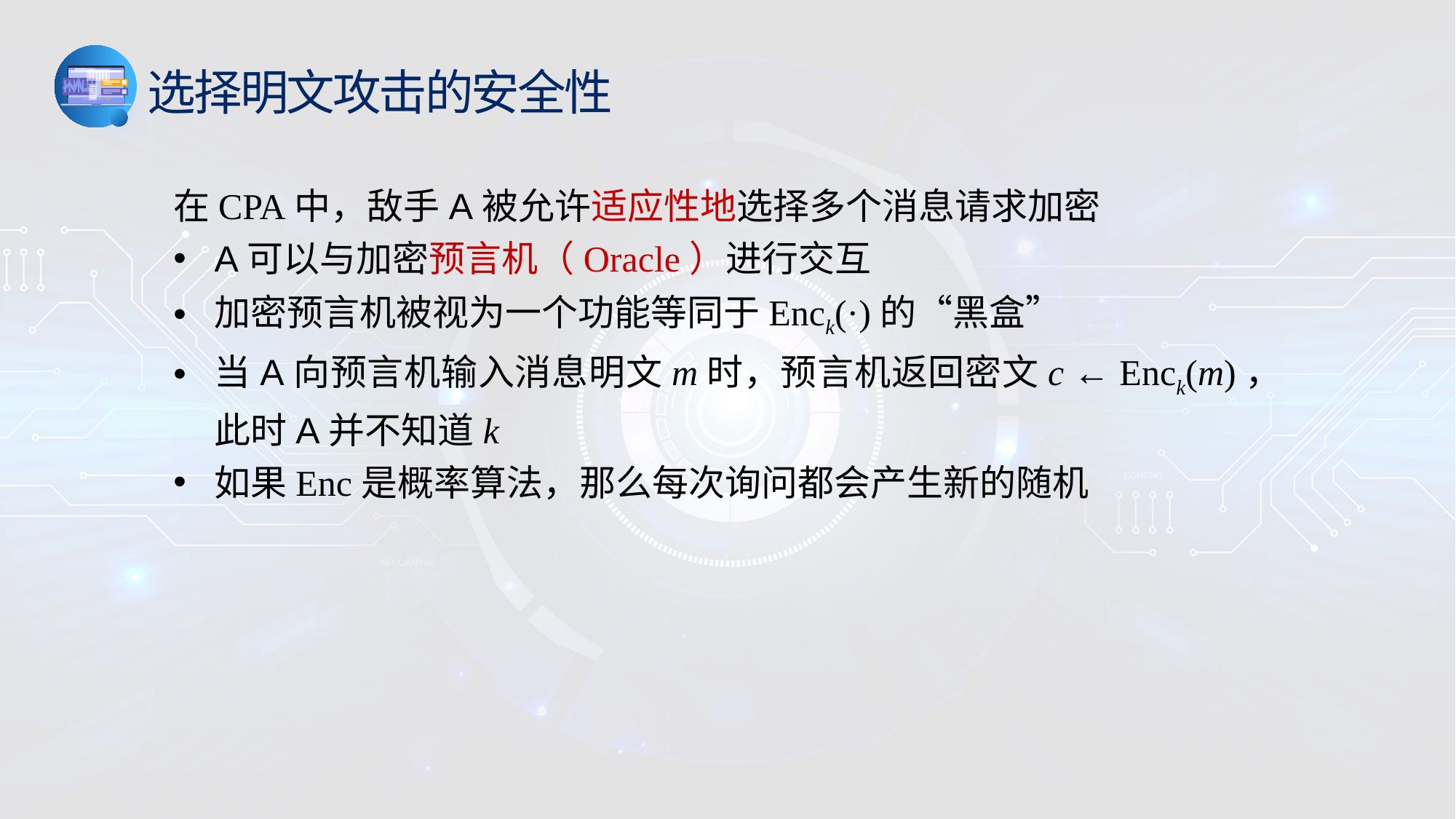

选择明文攻击的安全性

在CPA中，敌手A被允许适应性地选择多个消息请求加密
A可以与加密预言机（Oracle）进行交互
加密预言机被视为一个功能等同于Enck(·)的“黑盒”
当A向预言机输入消息明文m时，预言机返回密文c ← Enck(m)，此时A并不知道k
如果Enc是概率算法，那么每次询问都会产生新的随机